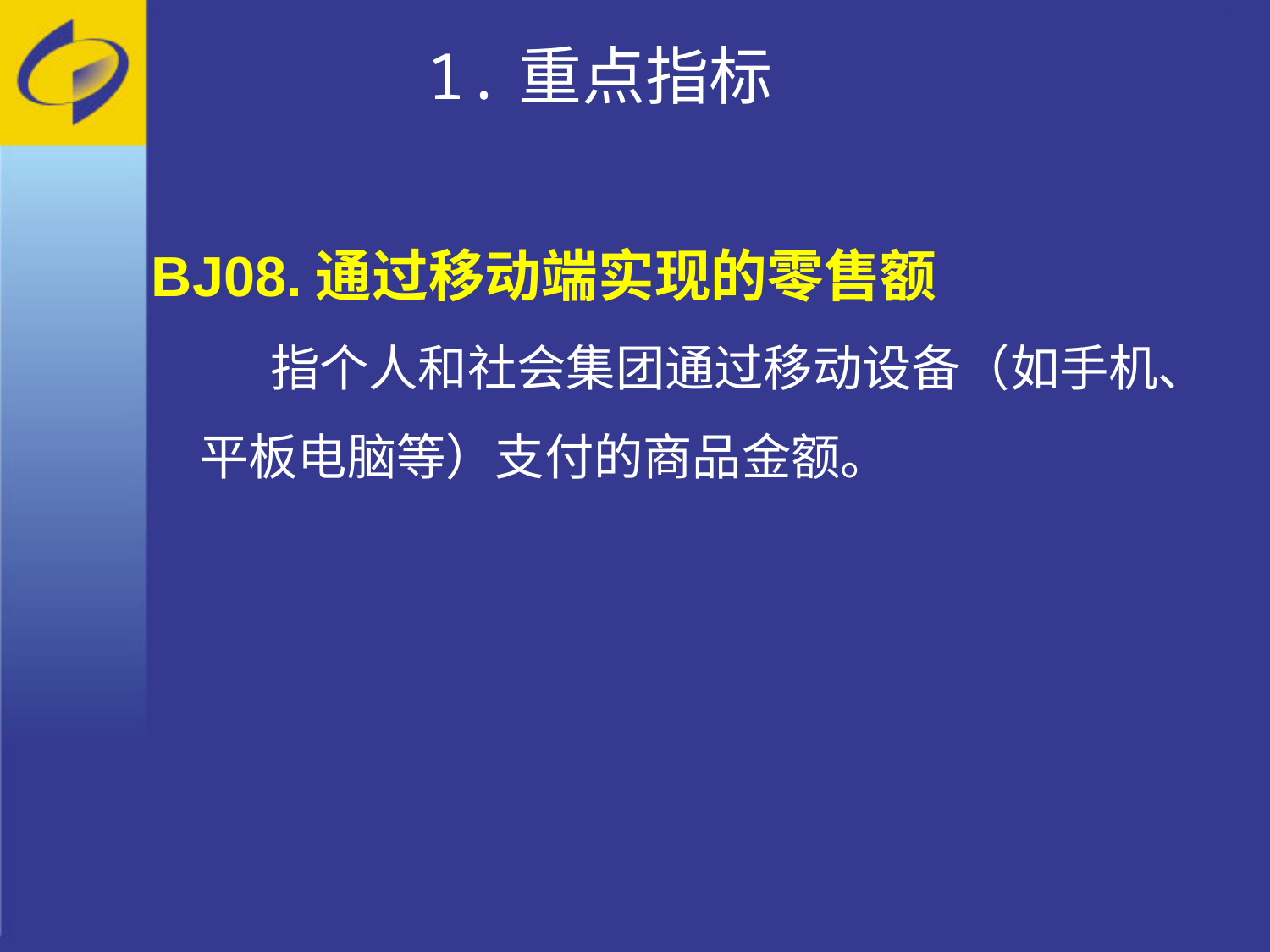

1.重点指标
BJ08.通过移动端实现的零售额
  指个人和社会集团通过移动设备（如手机、平板电脑等）支付的商品金额。